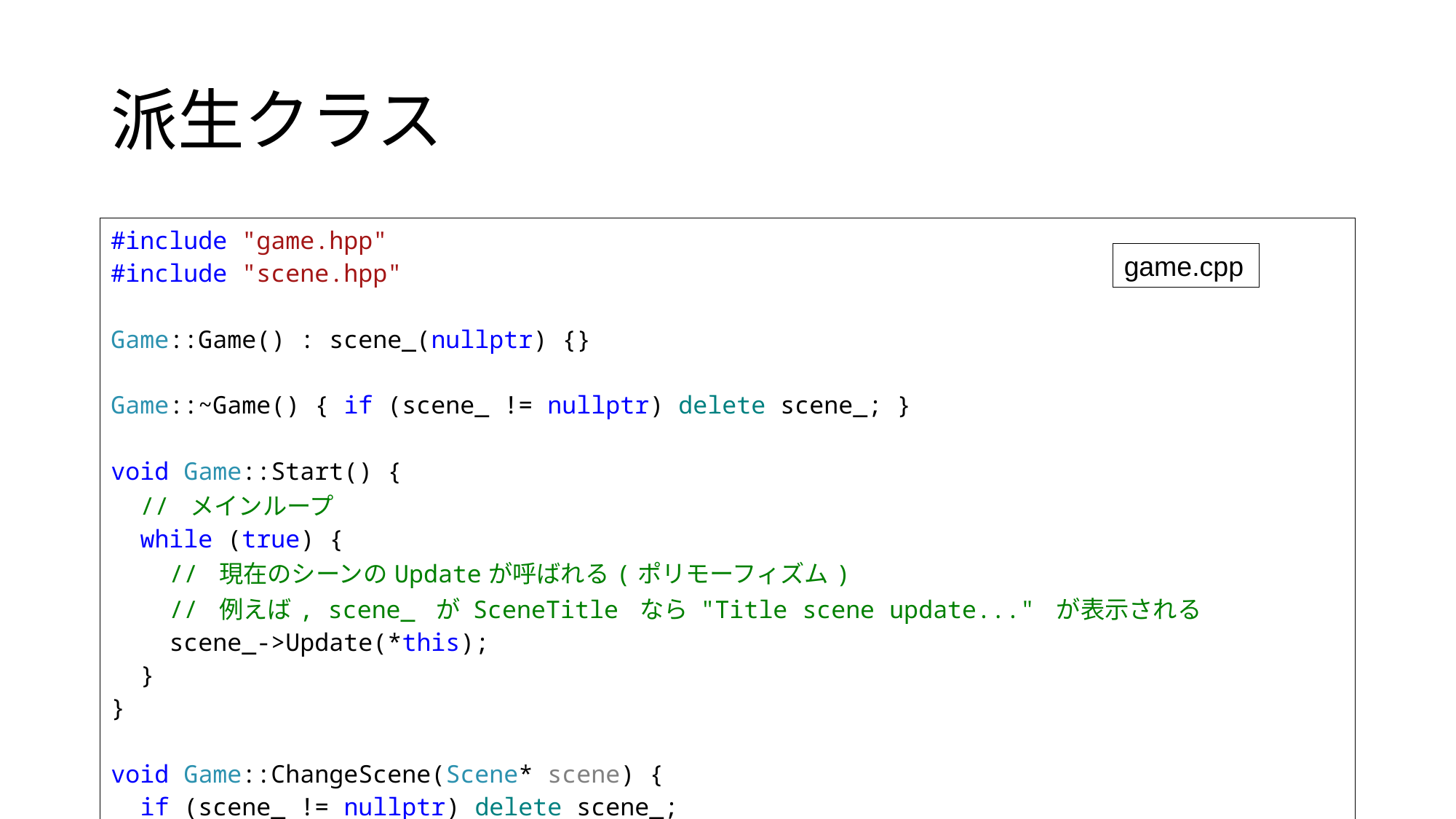

# 派生クラス
| #include "game.hpp" #include "scene.hpp" Game::Game() : scene\_(nullptr) {} Game::~Game() { if (scene\_ != nullptr) delete scene\_; } void Game::Start() { // メインループ while (true) { // 現在のシーンのUpdateが呼ばれる(ポリモーフィズム) // 例えば, scene\_ が SceneTitle なら "Title scene update..." が表示される scene\_->Update(\*this); } } void Game::ChangeScene(Scene\* scene) { if (scene\_ != nullptr) delete scene\_; scene\_ = scene; } |
| --- |
game.cpp